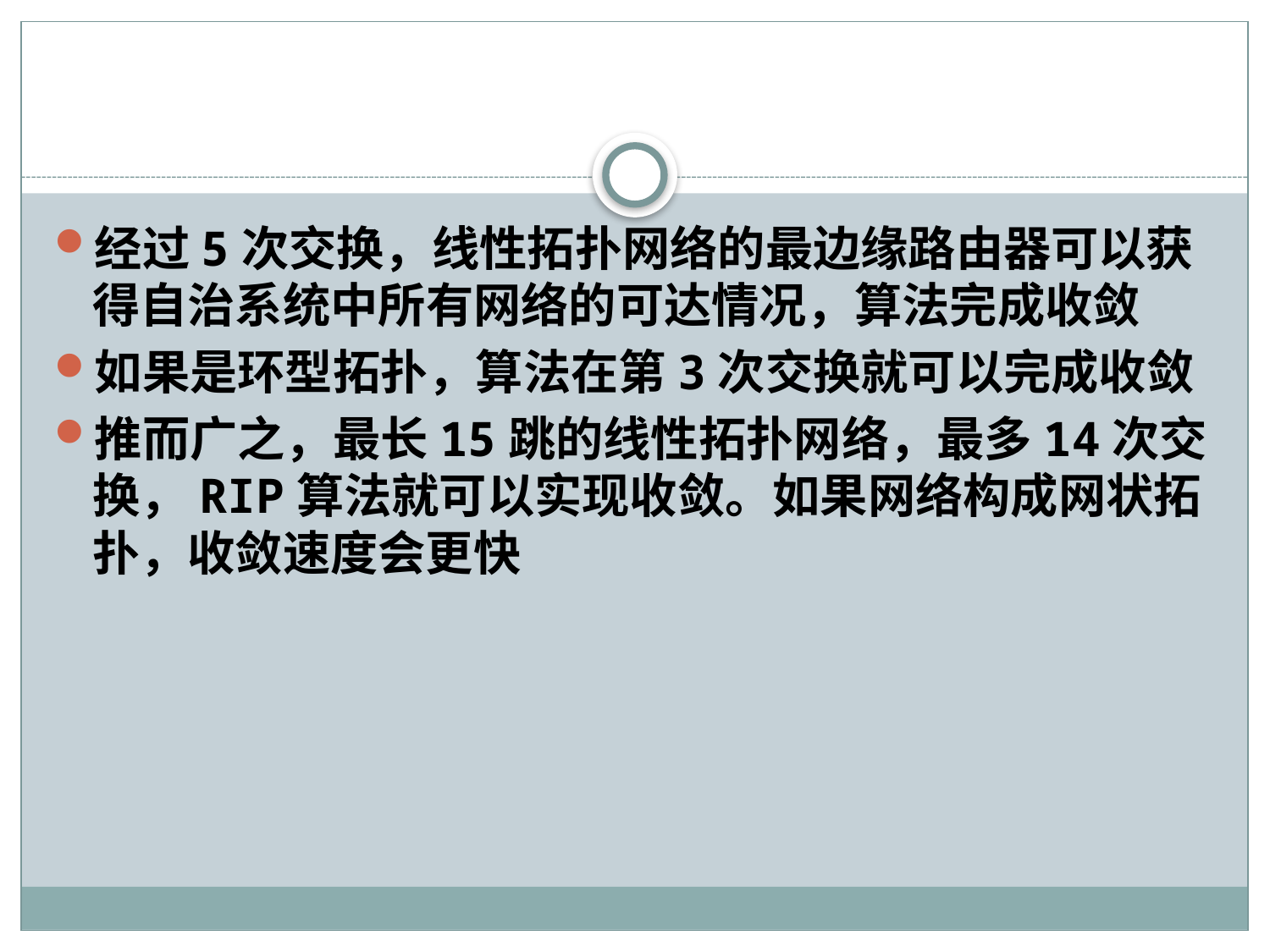

#
经过5次交换，线性拓扑网络的最边缘路由器可以获得自治系统中所有网络的可达情况，算法完成收敛
如果是环型拓扑，算法在第3次交换就可以完成收敛
推而广之，最长15跳的线性拓扑网络，最多14次交换，RIP算法就可以实现收敛。如果网络构成网状拓扑，收敛速度会更快